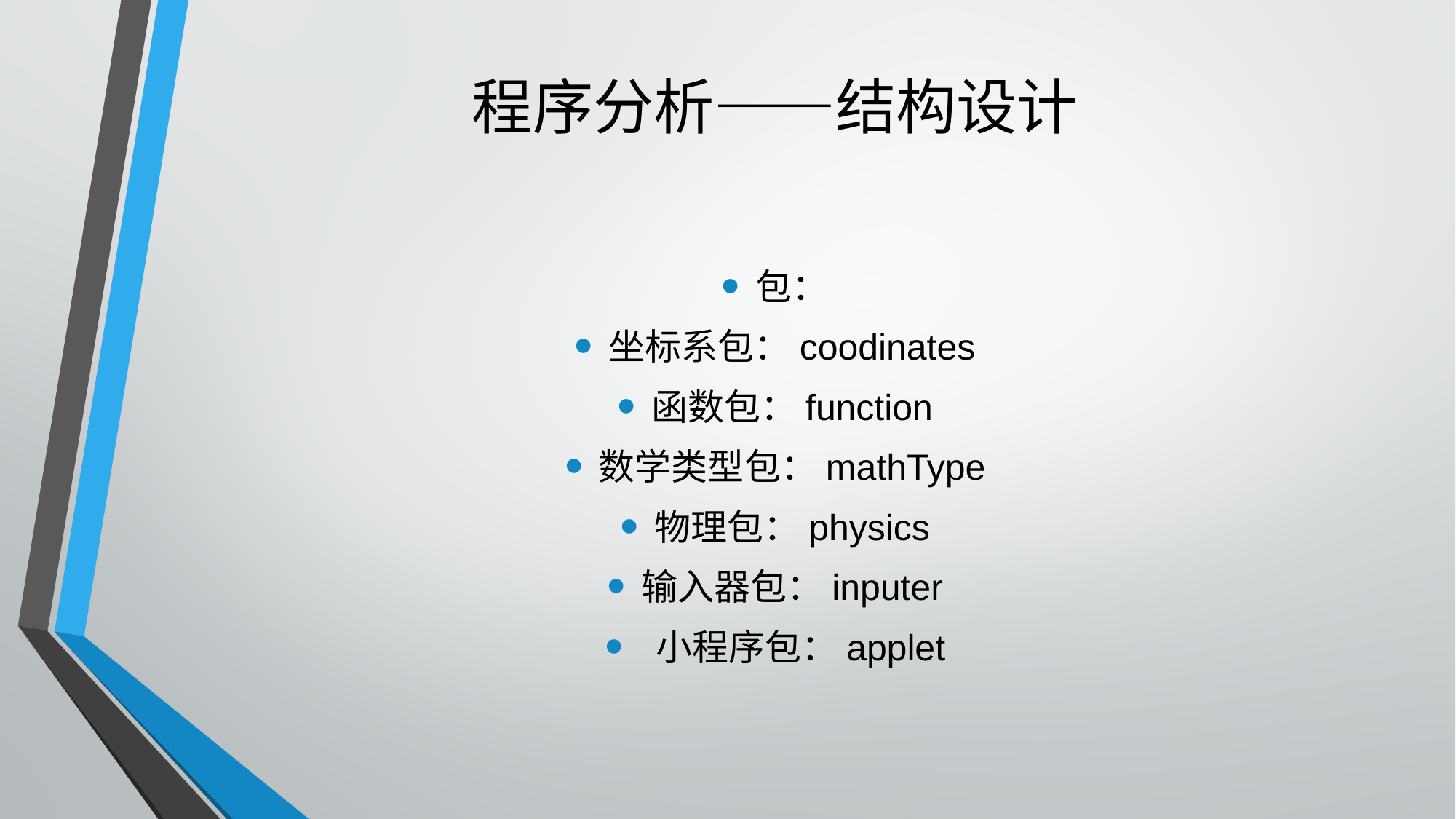

# 程序分析——结构设计
包：
坐标系包：coodinates
函数包：function
数学类型包：mathType
物理包：physics
输入器包：inputer
 小程序包：applet